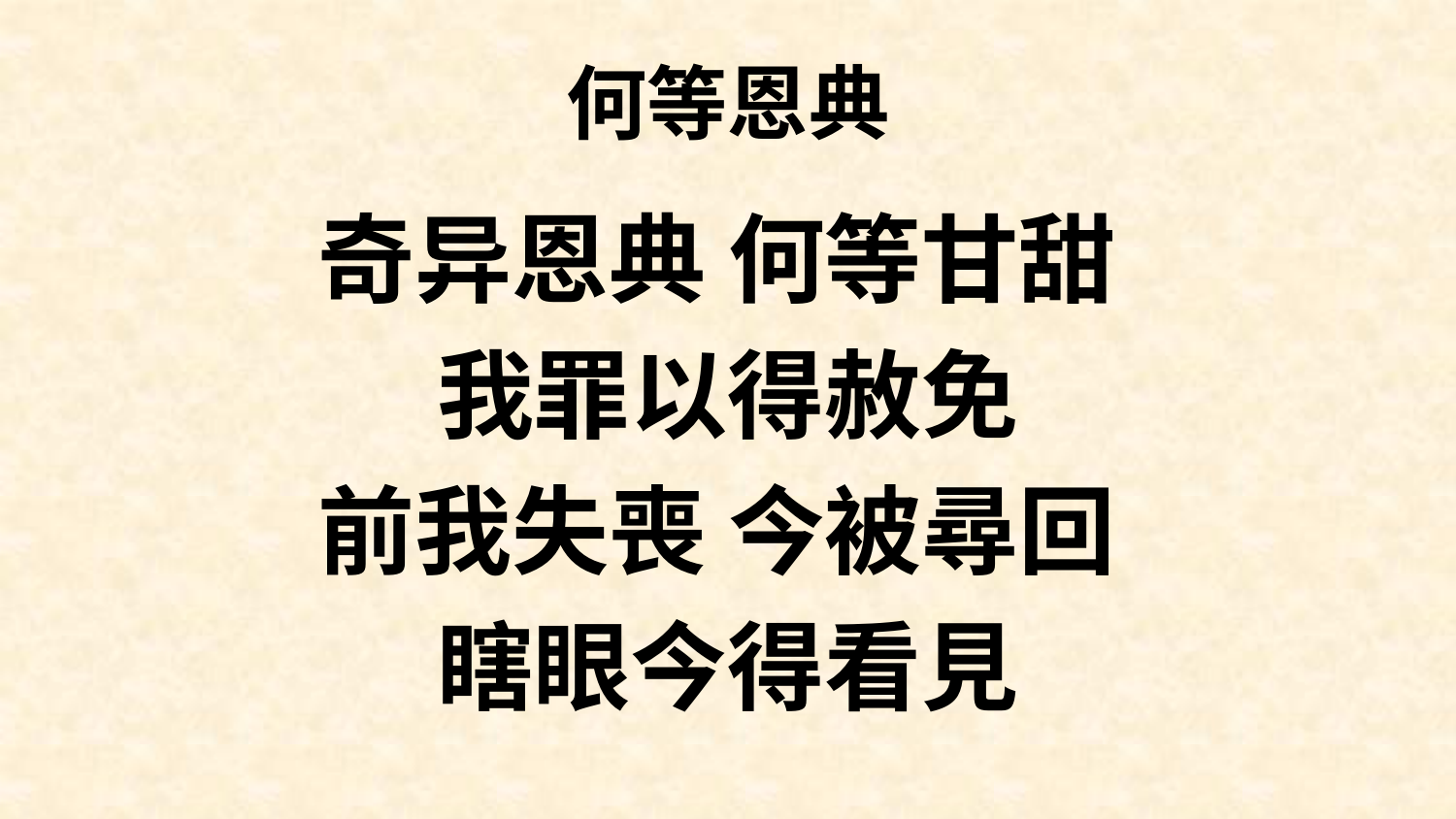

# 何等恩典
奇异恩典 何等甘甜
我罪以得赦免
前我失喪 今被尋回
瞎眼今得看見